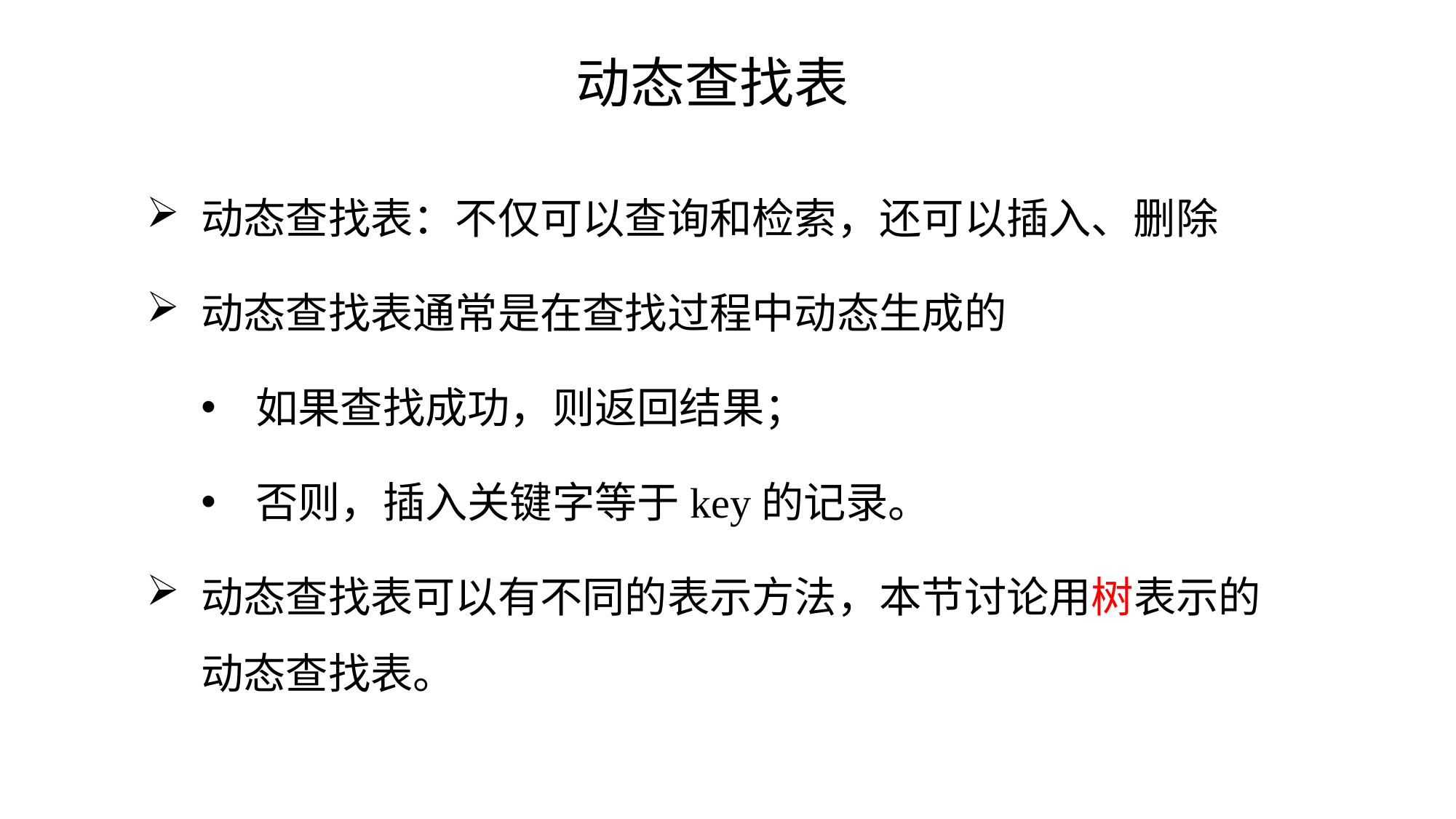

动态查找表
动态查找表：不仅可以查询和检索，还可以插入、删除
动态查找表通常是在查找过程中动态生成的
如果查找成功，则返回结果；
否则，插入关键字等于key的记录。
动态查找表可以有不同的表示方法，本节讨论用树表示的动态查找表。